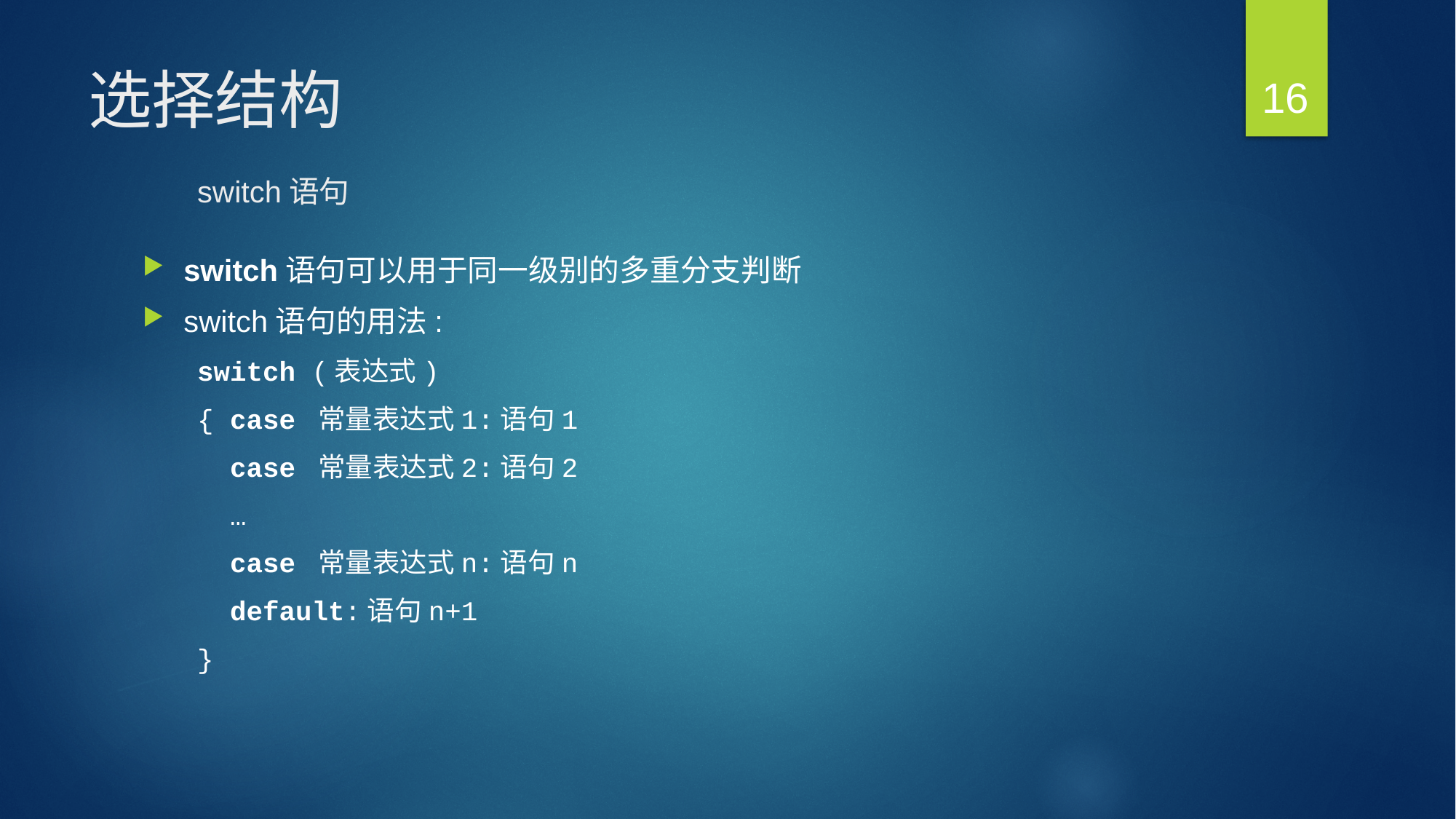

16
# 选择结构 switch语句
switch语句可以用于同一级别的多重分支判断
switch语句的用法:
switch (表达式)
{ case 常量表达式1:语句1
  case 常量表达式2:语句2
  …
  case 常量表达式n:语句n
  default:语句n+1
}